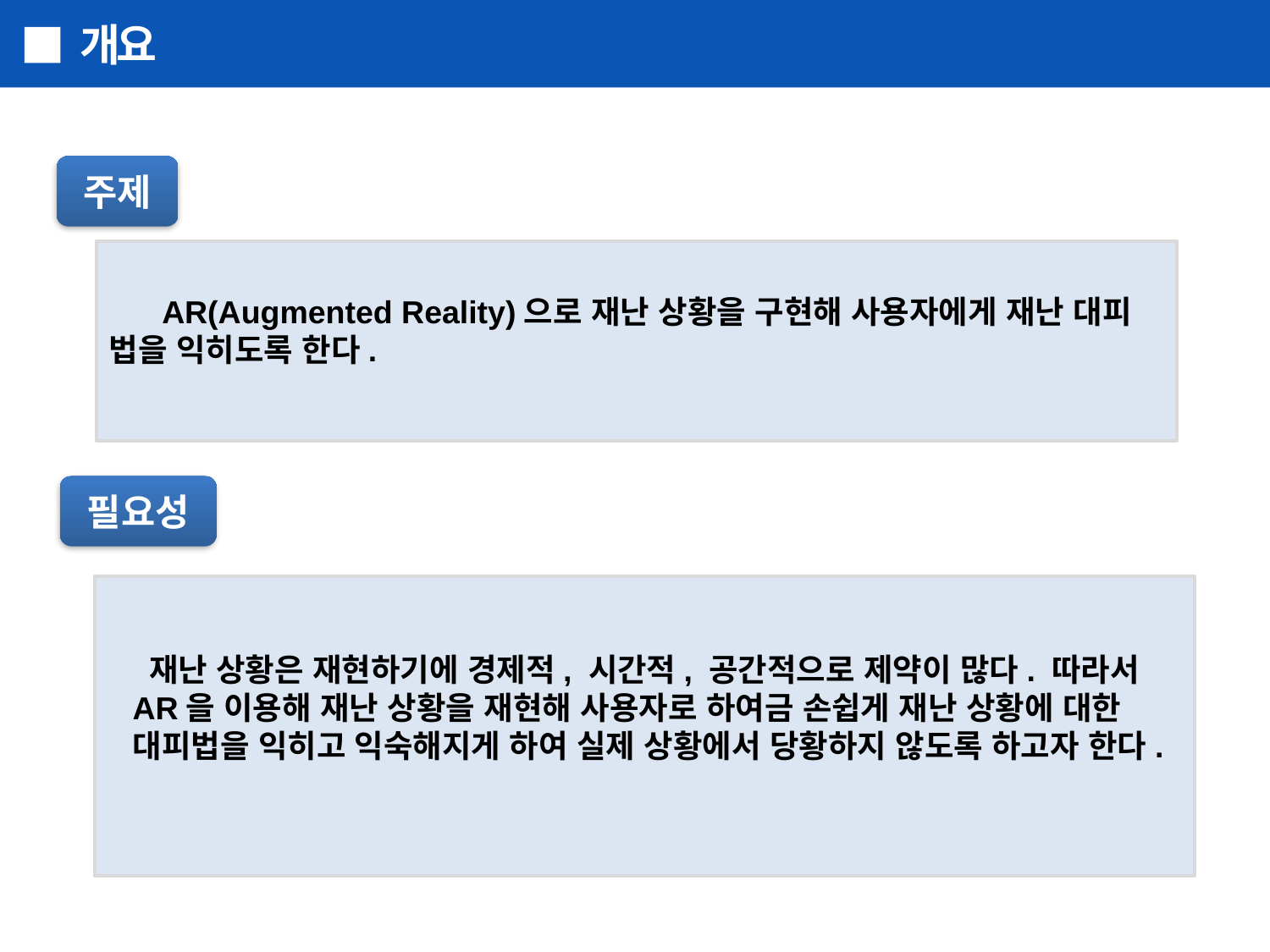

개요
주제
AR(Augmented Reality)으로 재난 상황을 구현해 사용자에게 재난 대피 법을 익히도록 한다.

필요성
 재난 상황은 재현하기에 경제적, 시간적, 공간적으로 제약이 많다. 따라서 AR을 이용해 재난 상황을 재현해 사용자로 하여금 손쉽게 재난 상황에 대한 대피법을 익히고 익숙해지게 하여 실제 상황에서 당황하지 않도록 하고자 한다.